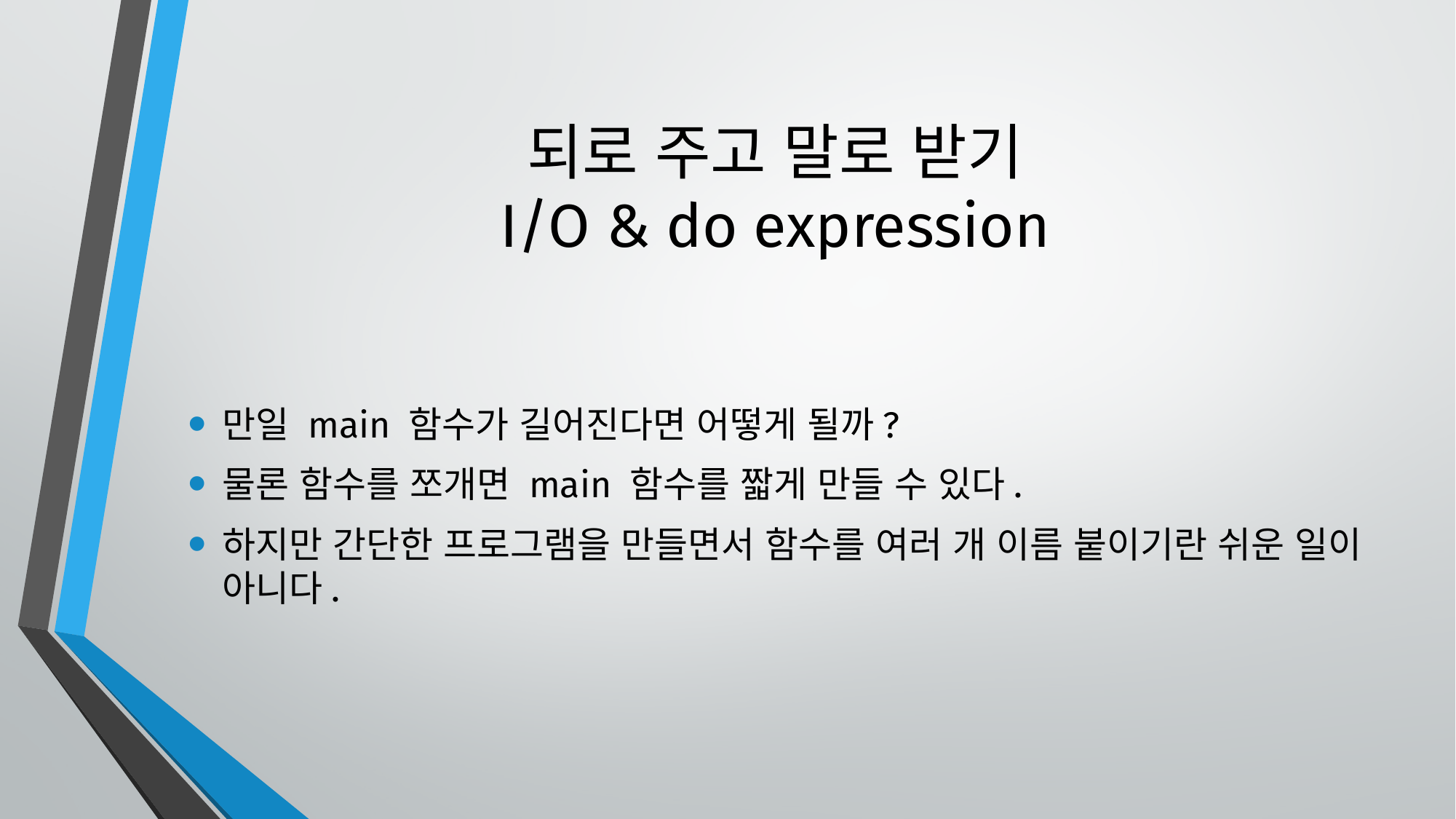

# 되로 주고 말로 받기 I/O & do expression
만일 main 함수가 길어진다면 어떻게 될까?
물론 함수를 쪼개면 main 함수를 짧게 만들 수 있다.
하지만 간단한 프로그램을 만들면서 함수를 여러 개 이름 붙이기란 쉬운 일이 아니다.